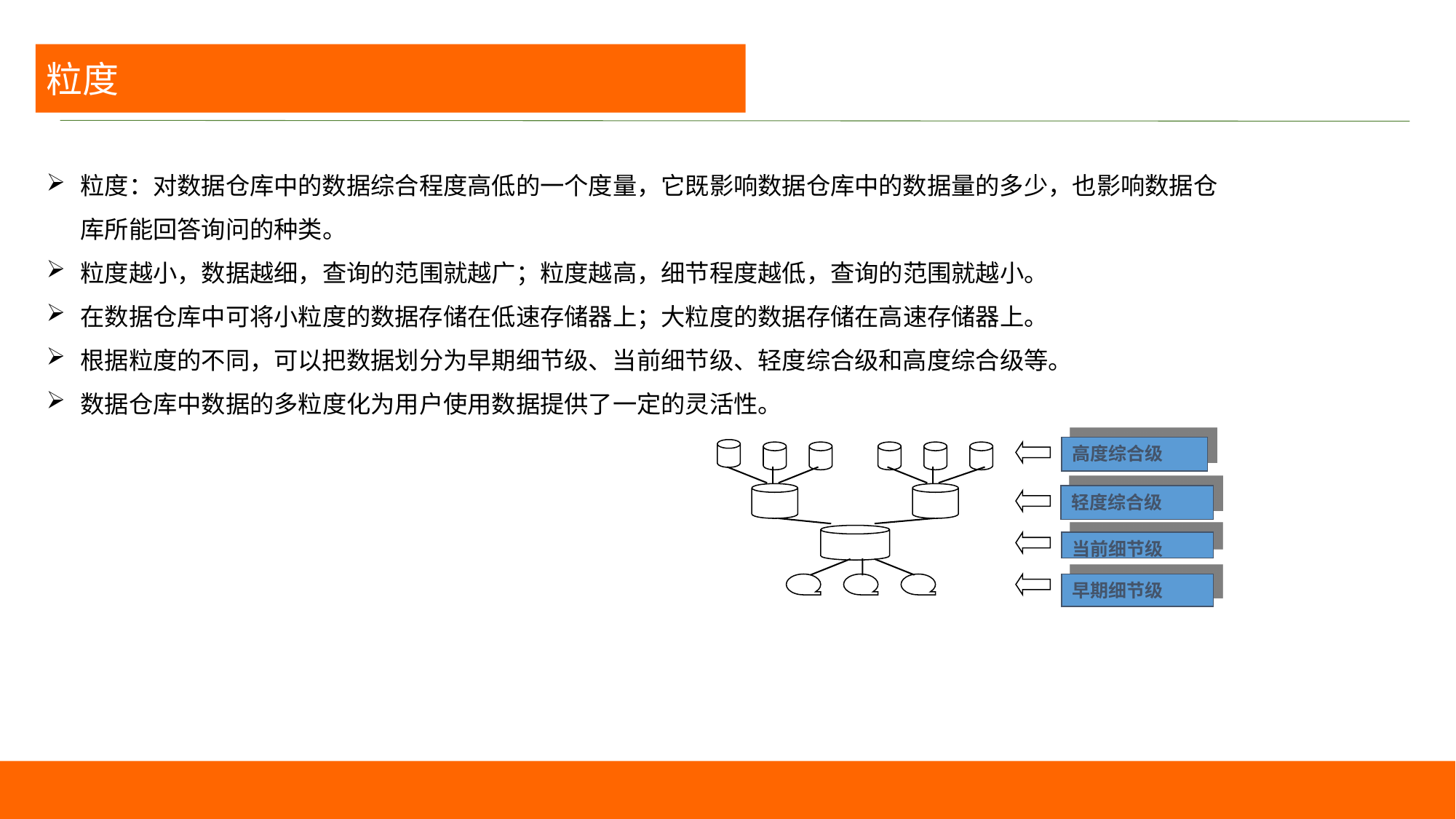

粒度
粒度：对数据仓库中的数据综合程度高低的一个度量，它既影响数据仓库中的数据量的多少，也影响数据仓库所能回答询问的种类。
粒度越小，数据越细，查询的范围就越广；粒度越高，细节程度越低，查询的范围就越小。
在数据仓库中可将小粒度的数据存储在低速存储器上；大粒度的数据存储在高速存储器上。
根据粒度的不同，可以把数据划分为早期细节级、当前细节级、轻度综合级和高度综合级等。
数据仓库中数据的多粒度化为用户使用数据提供了一定的灵活性。
高度综合级

轻度综合级

当前细节级

早期细节级
39